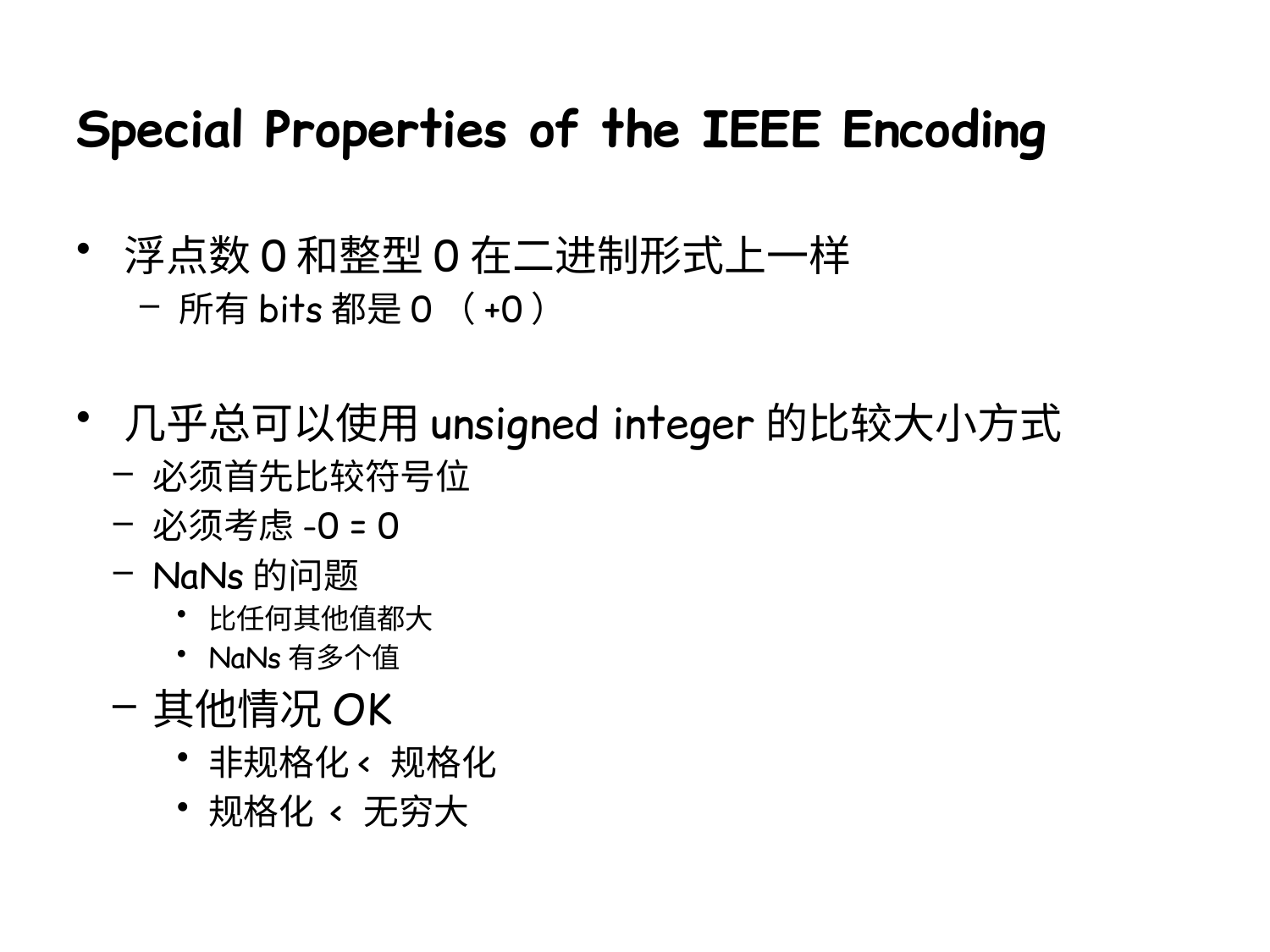

# Special Properties of the IEEE Encoding
浮点数0和整型0在二进制形式上一样
所有bits都是0（+0）

几乎总可以使用unsigned integer的比较大小方式
必须首先比较符号位
必须考虑-0 = 0
NaNs的问题
比任何其他值都大
NaNs有多个值
其他情况OK
非规格化< 规格化
规格化 < 无穷大